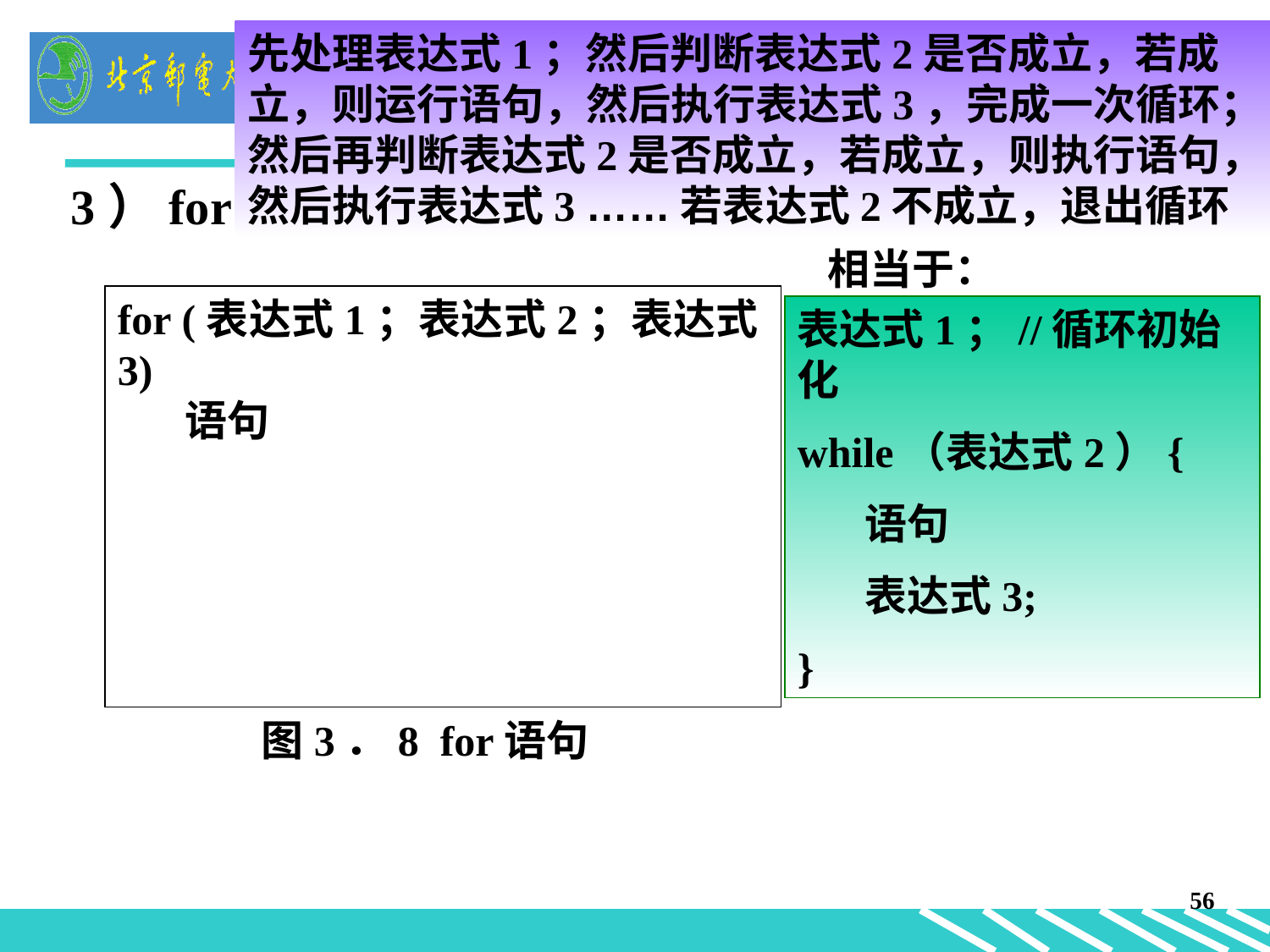

先处理表达式1；然后判断表达式2是否成立，若成立，则运行语句，然后执行表达式3，完成一次循环；然后再判断表达式2是否成立，若成立，则执行语句，然后执行表达式3 ……若表达式2不成立，退出循环
3）for

相当于：
for (表达式1；表达式2；表达式3)
      语句
图3．8  for语句
表达式1；//循环初始化
while（表达式2）{
      语句
      表达式3;
}
56